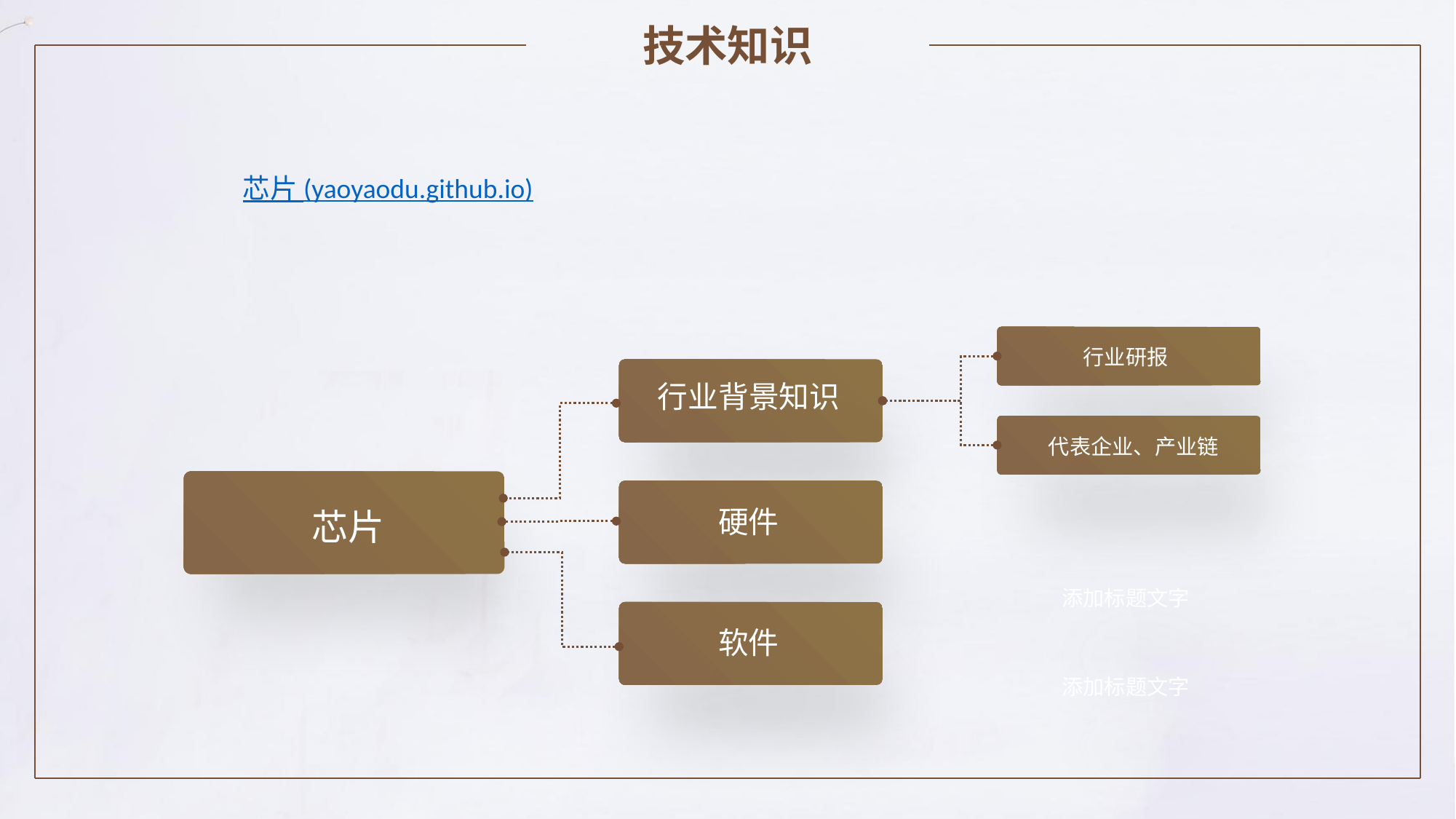

技术知识
芯片 (yaoyaodu.github.io)

行业研报

行业背景知识

代表企业、产业链

芯片
硬件
添加标题文字

软件
添加标题文字